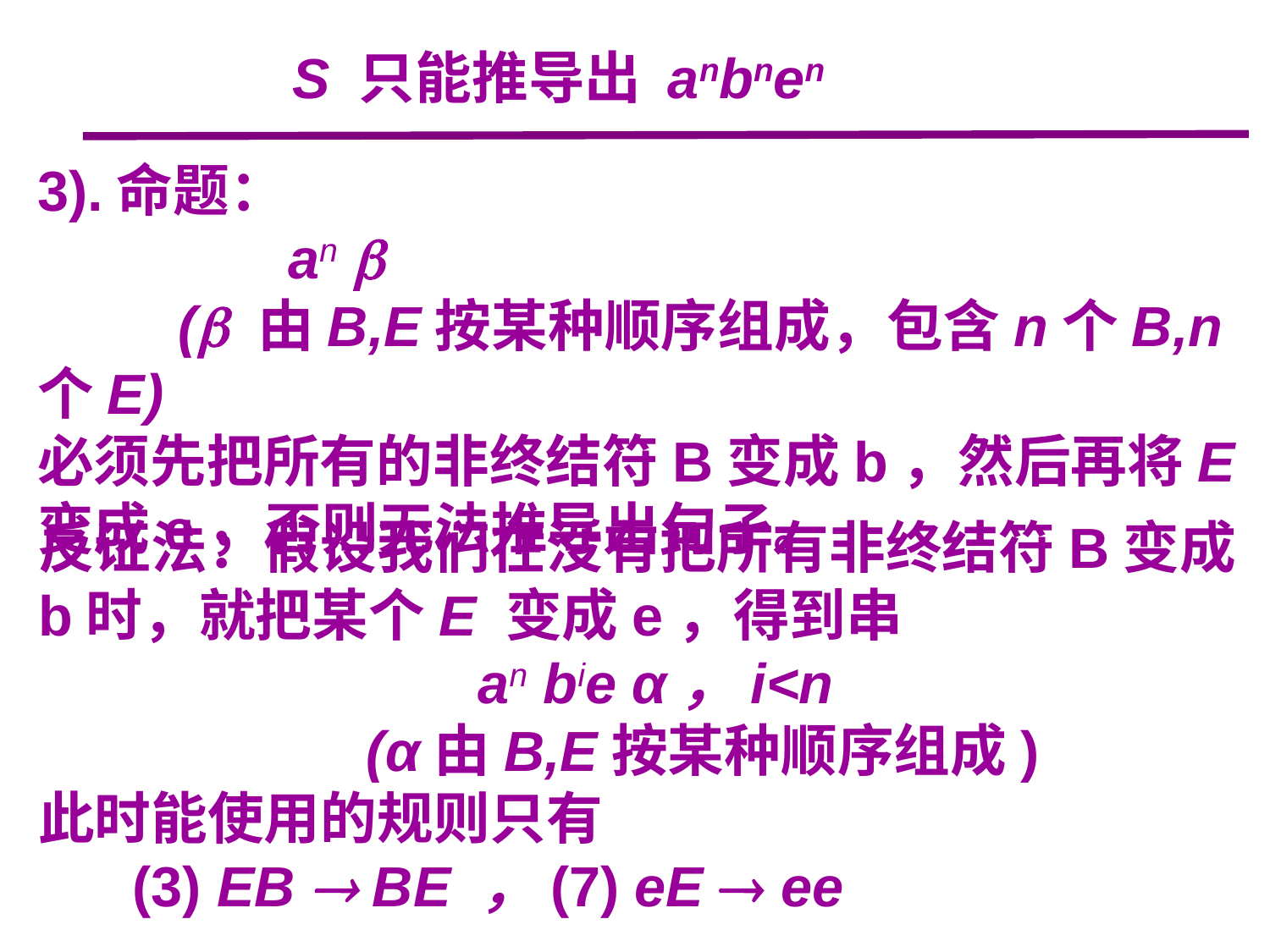

S 只能推导出 anbnen
3).命题：
                an β
         (β 由B,E按某种顺序组成，包含n个B,n个E)
必须先把所有的非终结符B变成b，然后再将E 变成e，否则无法推导出句子。
反证法：假设我们在没有把所有非终结符B变成b时，就把某个E 变成e，得到串
 an bie α，i<n
       (α由B,E按某种顺序组成)
此时能使用的规则只有
      (3) EB → BE ，(7) eE → ee